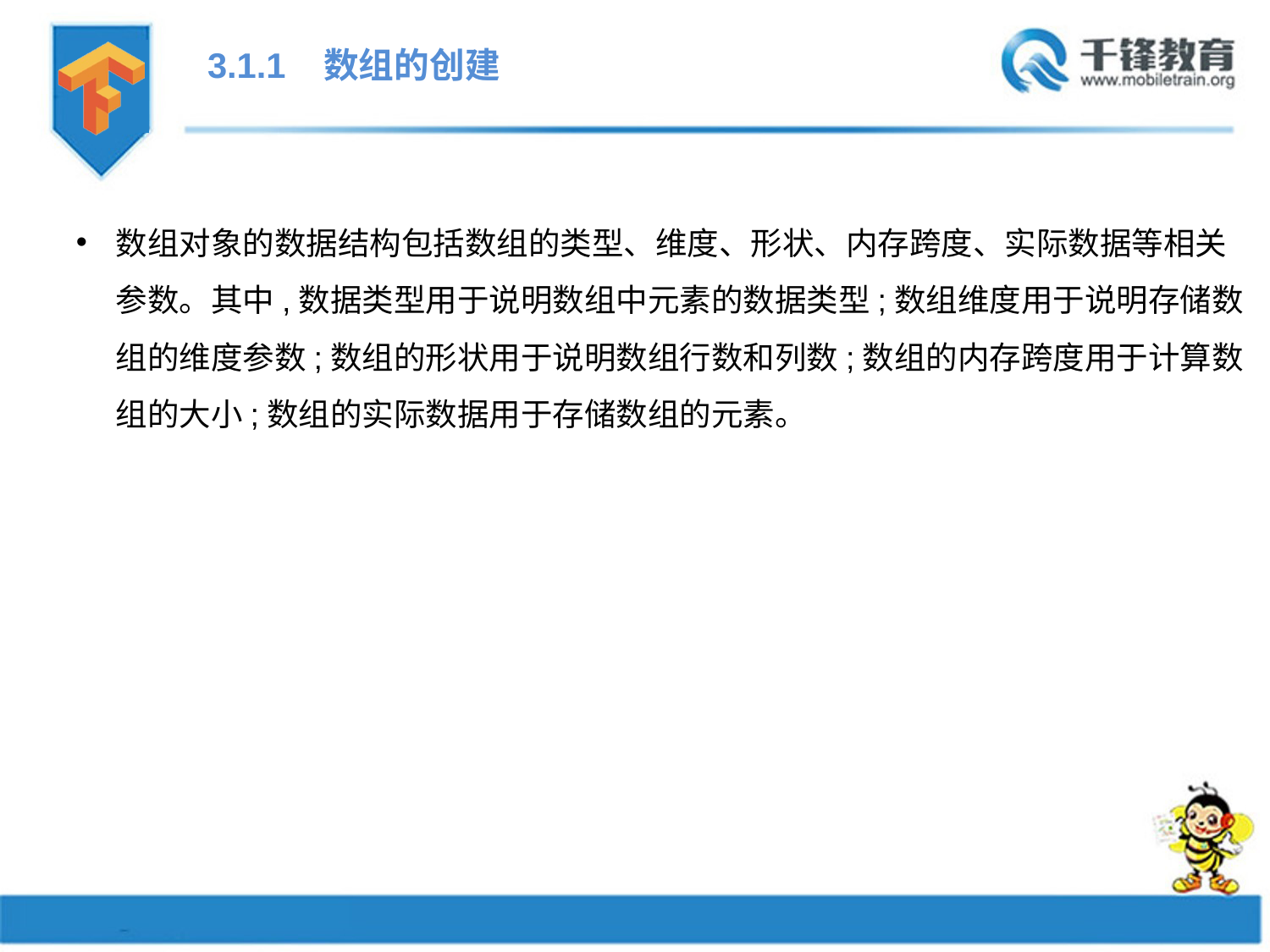

3.1.1   数组的创建
数组对象的数据结构包括数组的类型、维度、形状、内存跨度、实际数据等相关参数。其中,数据类型用于说明数组中元素的数据类型;数组维度用于说明存储数组的维度参数;数组的形状用于说明数组行数和列数;数组的内存跨度用于计算数组的大小;数组的实际数据用于存储数组的元素。